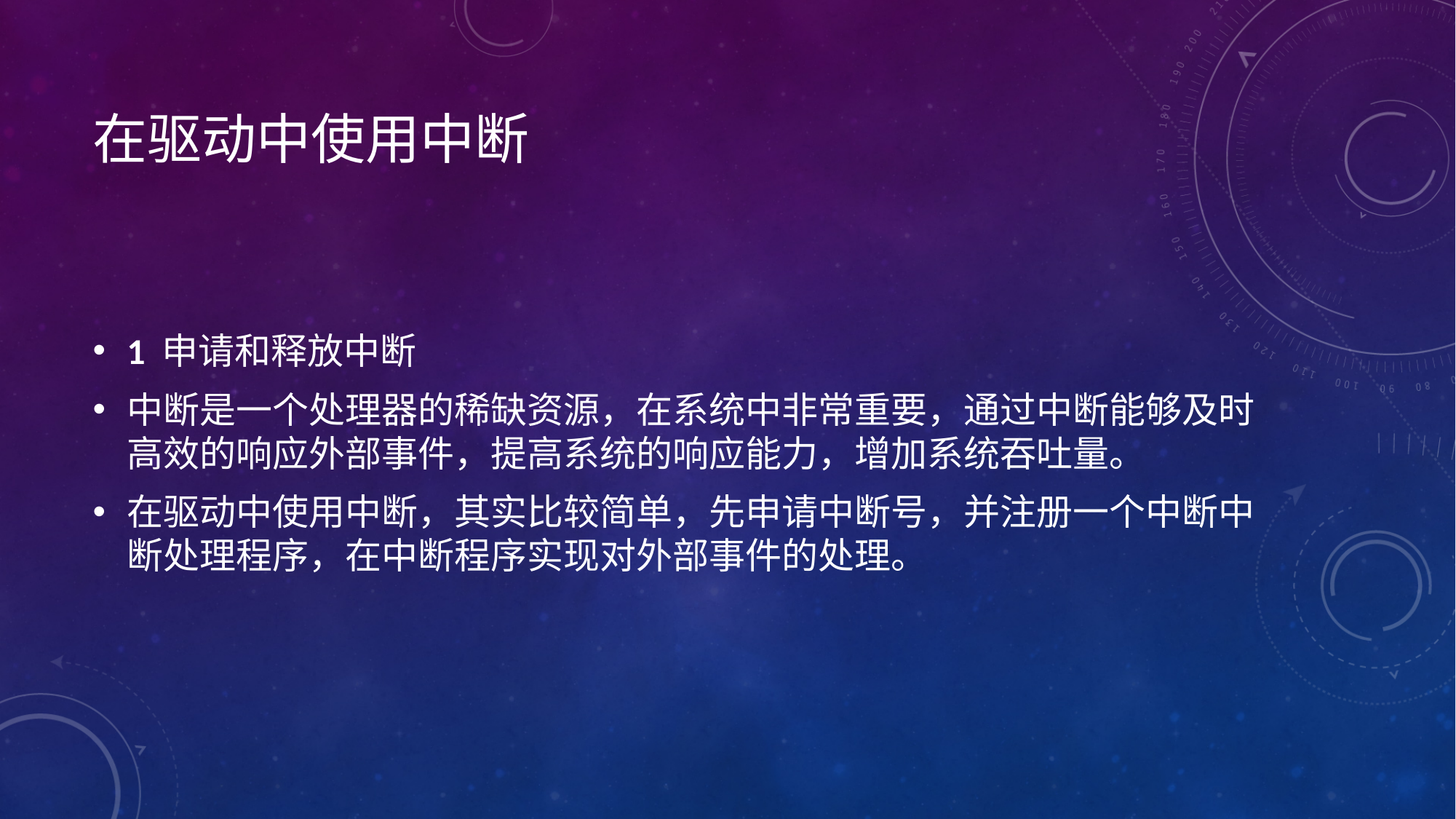

# 在驱动中使用中断
1 申请和释放中断
中断是一个处理器的稀缺资源，在系统中非常重要，通过中断能够及时高效的响应外部事件，提高系统的响应能力，增加系统吞吐量。
在驱动中使用中断，其实比较简单，先申请中断号，并注册一个中断中断处理程序，在中断程序实现对外部事件的处理。